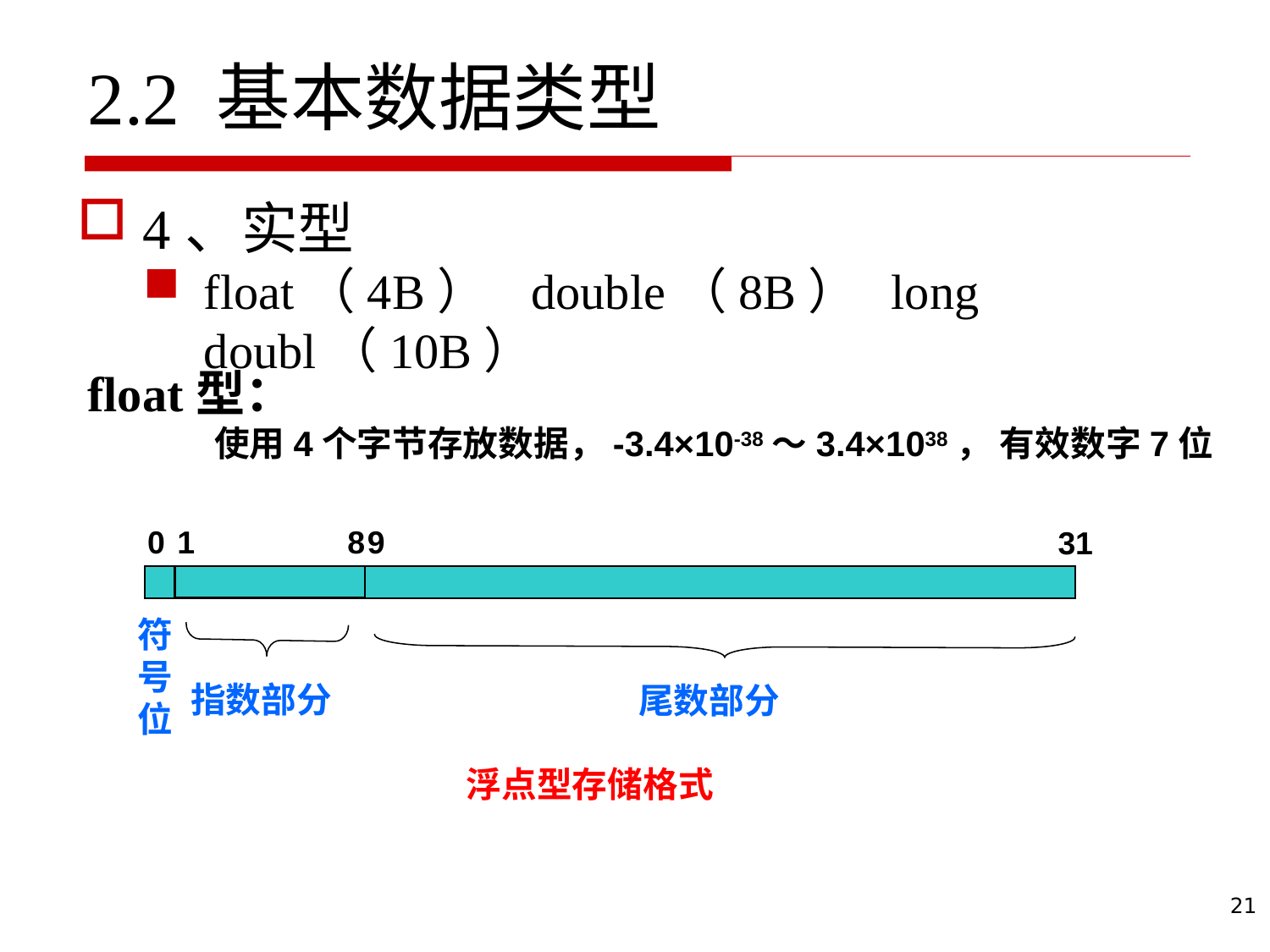

#
2.2 基本数据类型
4、实型
float（4B）   double（8B）  long doubl（10B）

float型：
使用4个字节存放数据，-3.4×10-38～3.4×1038， 有效数字7位
0
1
8
9
31

符号位
指数部分
尾数部分
浮点型存储格式
21